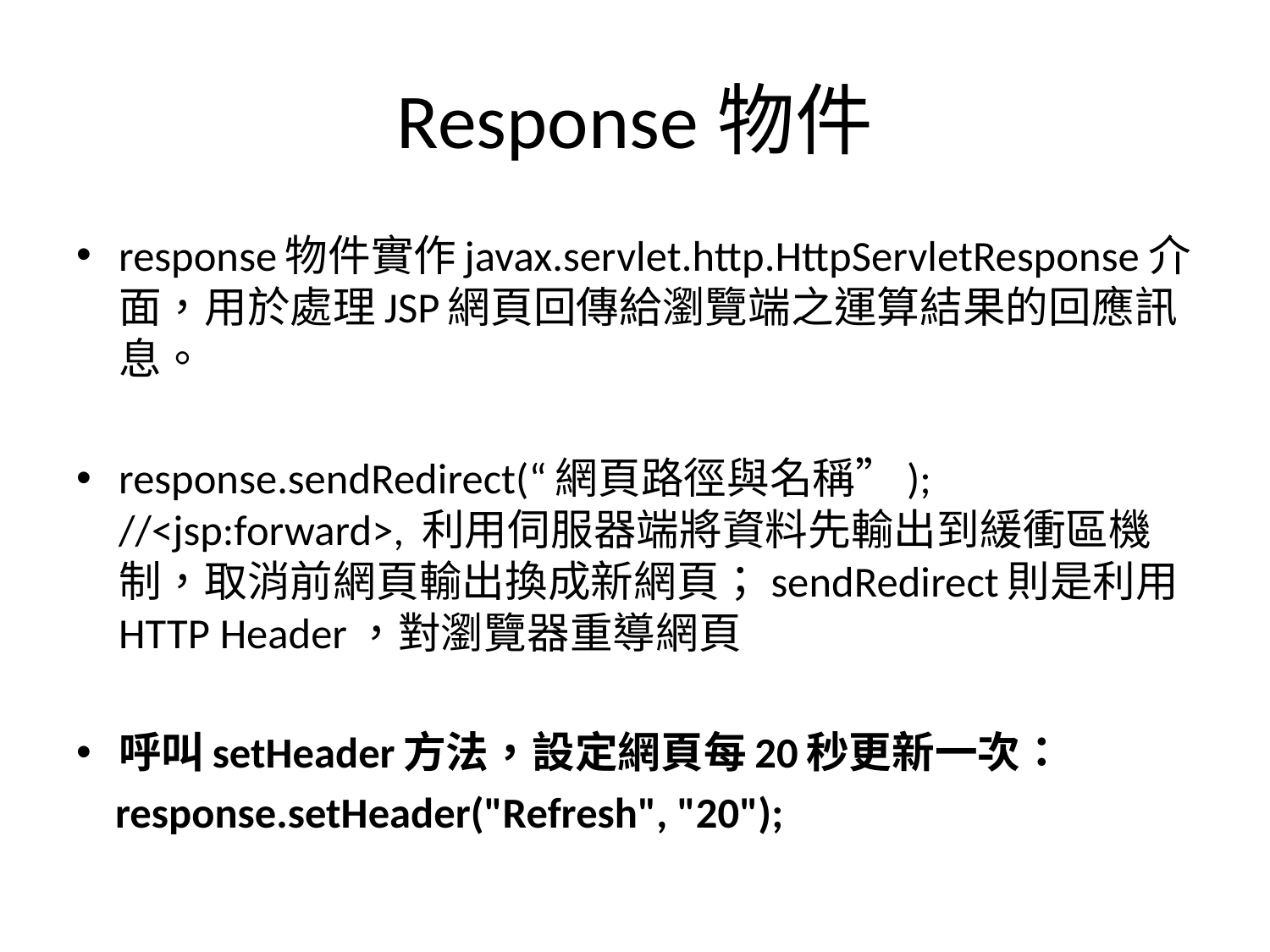

# Response物件
response物件實作javax.servlet.http.HttpServletResponse介面，用於處理JSP網頁回傳給瀏覽端之運算結果的回應訊息。

response.sendRedirect(“網頁路徑與名稱”); //<jsp:forward>, 利用伺服器端將資料先輸出到緩衝區機制，取消前網頁輸出換成新網頁；sendRedirect則是利用HTTP Header，對瀏覽器重導網頁

呼叫setHeader方法，設定網頁每20秒更新一次：
    response.setHeader("Refresh", "20");